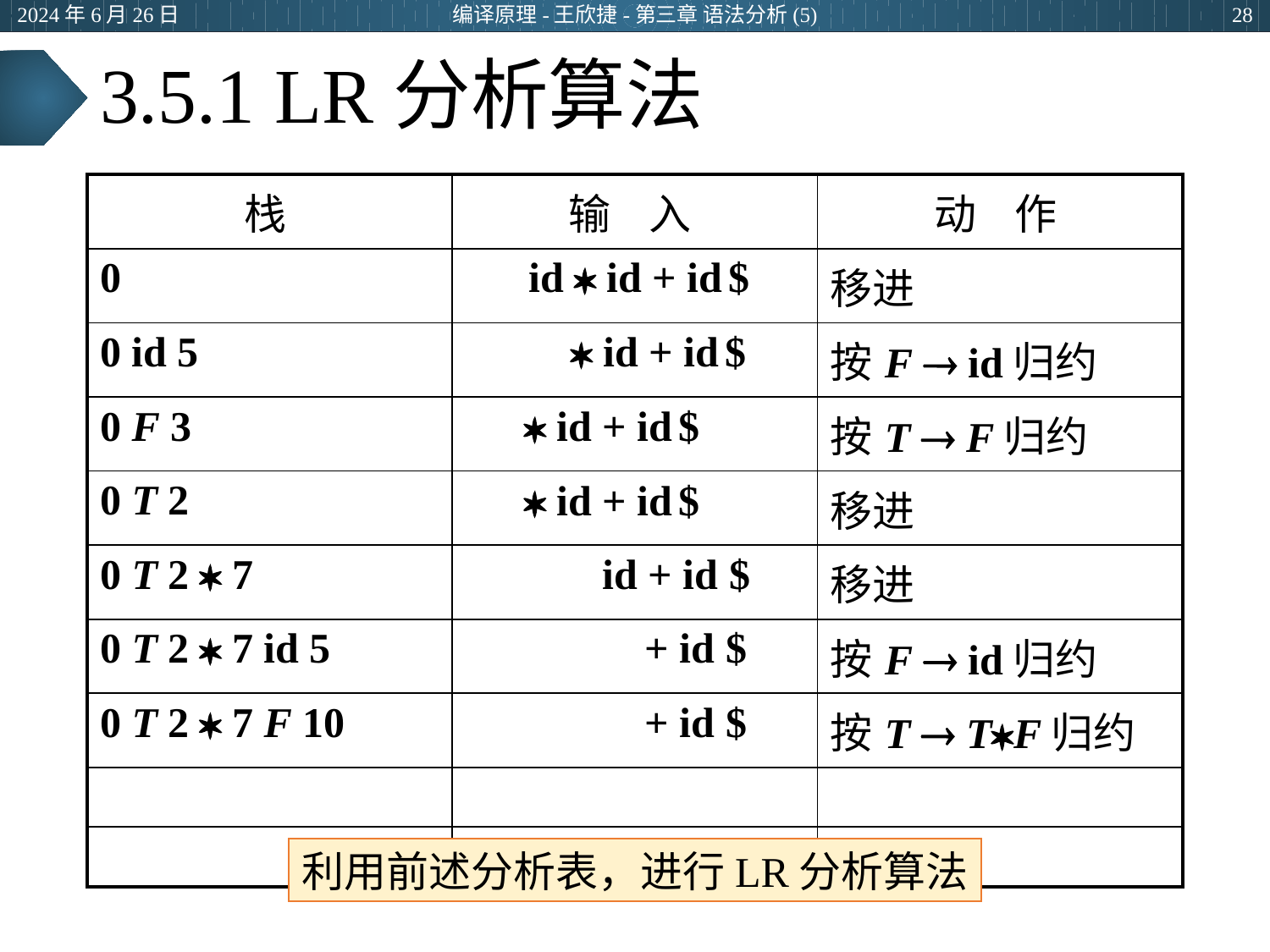

2024年6月26日
编译原理-王欣捷-第三章 语法分析(5)
28
# 3.5.1 LR分析算法
| 栈 | 输 入 | 动 作 |
| --- | --- | --- |
| 0 | id ∗ id + id $ | 移进 |
| 0 id 5 | ∗ id + id $ | 按F → id归约 |
| 0 F 3 | ∗ id + id $ | 按T → F归约 |
| 0 T 2 | ∗ id + id $ | 移进 |
| 0 T 2 ∗ 7 | id + id $ | 移进 |
| 0 T 2 ∗ 7 id 5 | + id $ | 按F → id归约 |
| 0 T 2 ∗ 7 F 10 | + id $ | 按T → T∗F归约 |
|  |  |  |
|  |  |  |
利用前述分析表，进行LR分析算法